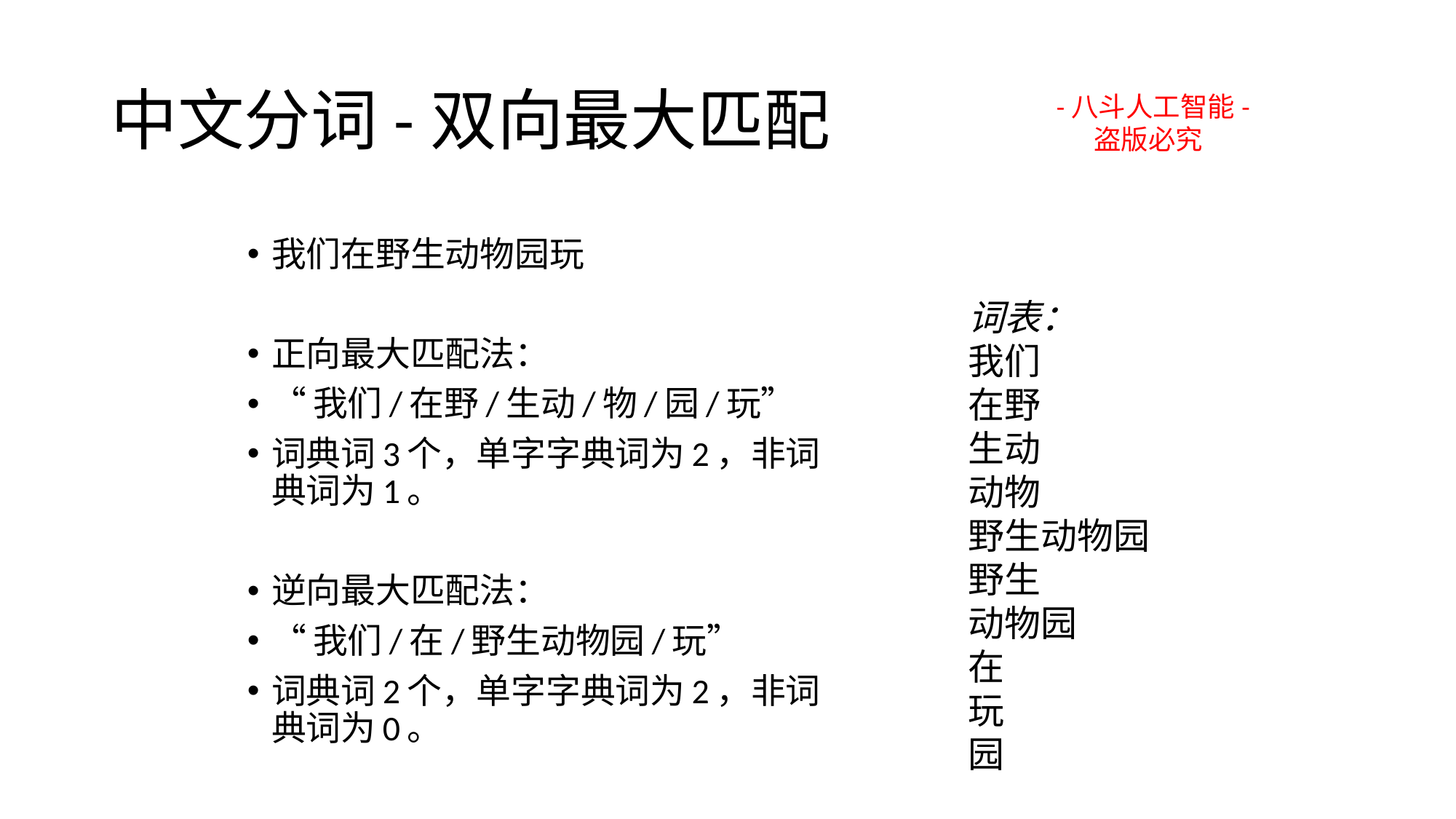

# 中文分词-双向最大匹配
-八斗人工智能-
     盗版必究
我们在野生动物园玩

正向最大匹配法：
“我们/在野/生动/物/园/玩”
词典词3个，单字字典词为2，非词典词为1。

逆向最大匹配法：
“我们/在/野生动物园/玩”
词典词2个，单字字典词为2，非词典词为0。
词表：
我们
在野
生动
动物
野生动物园
野生
动物园
在
玩
园